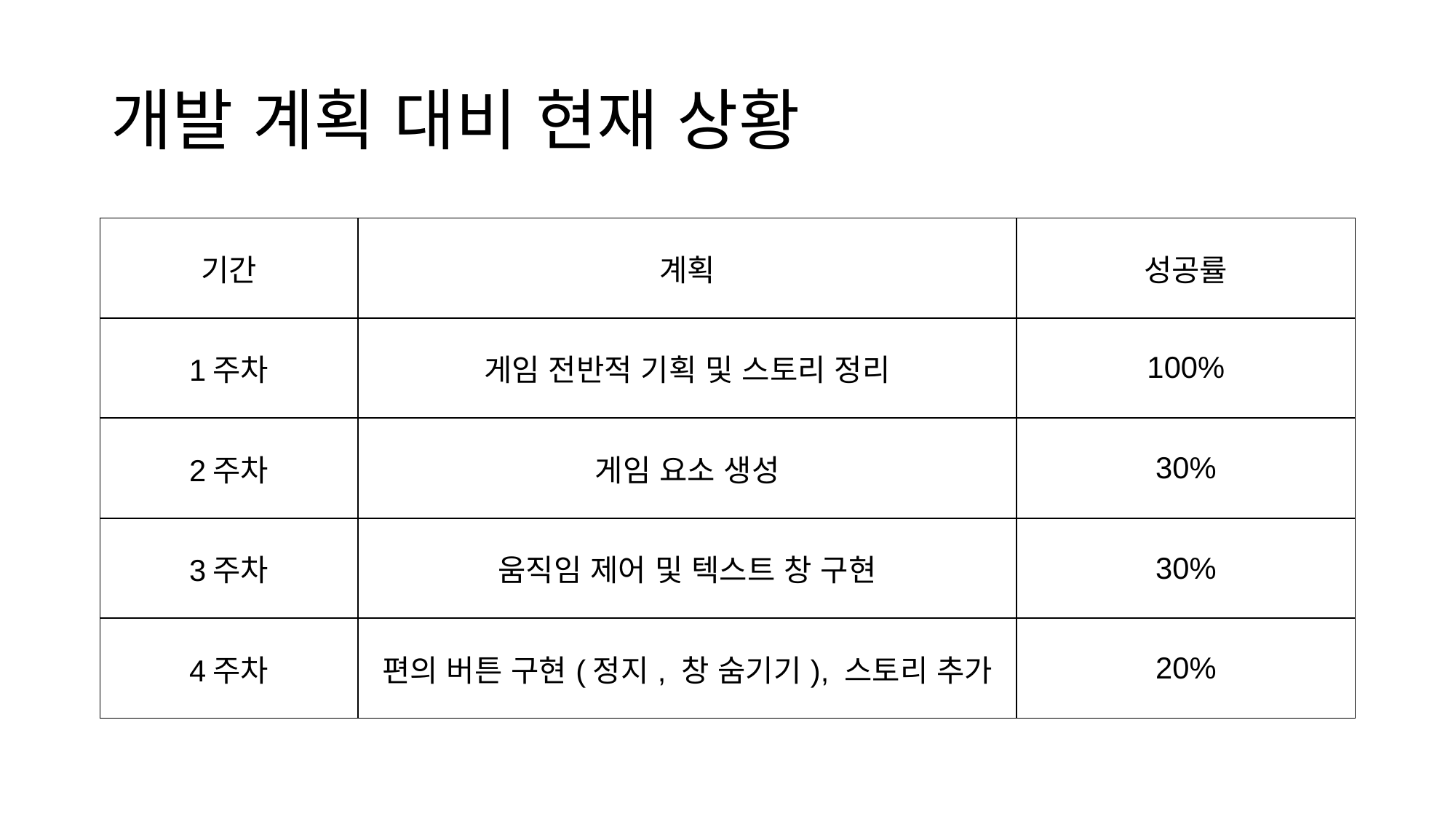

# 개발 계획 대비 현재 상황
| 기간 | 계획 | 성공률 |
| --- | --- | --- |
| 1주차 | 게임 전반적 기획 및 스토리 정리 | 100% |
| 2주차 | 게임 요소 생성 | 30% |
| 3주차 | 움직임 제어 및 텍스트 창 구현 | 30% |
| 4주차 | 편의 버튼 구현(정지, 창 숨기기), 스토리 추가 | 20% |